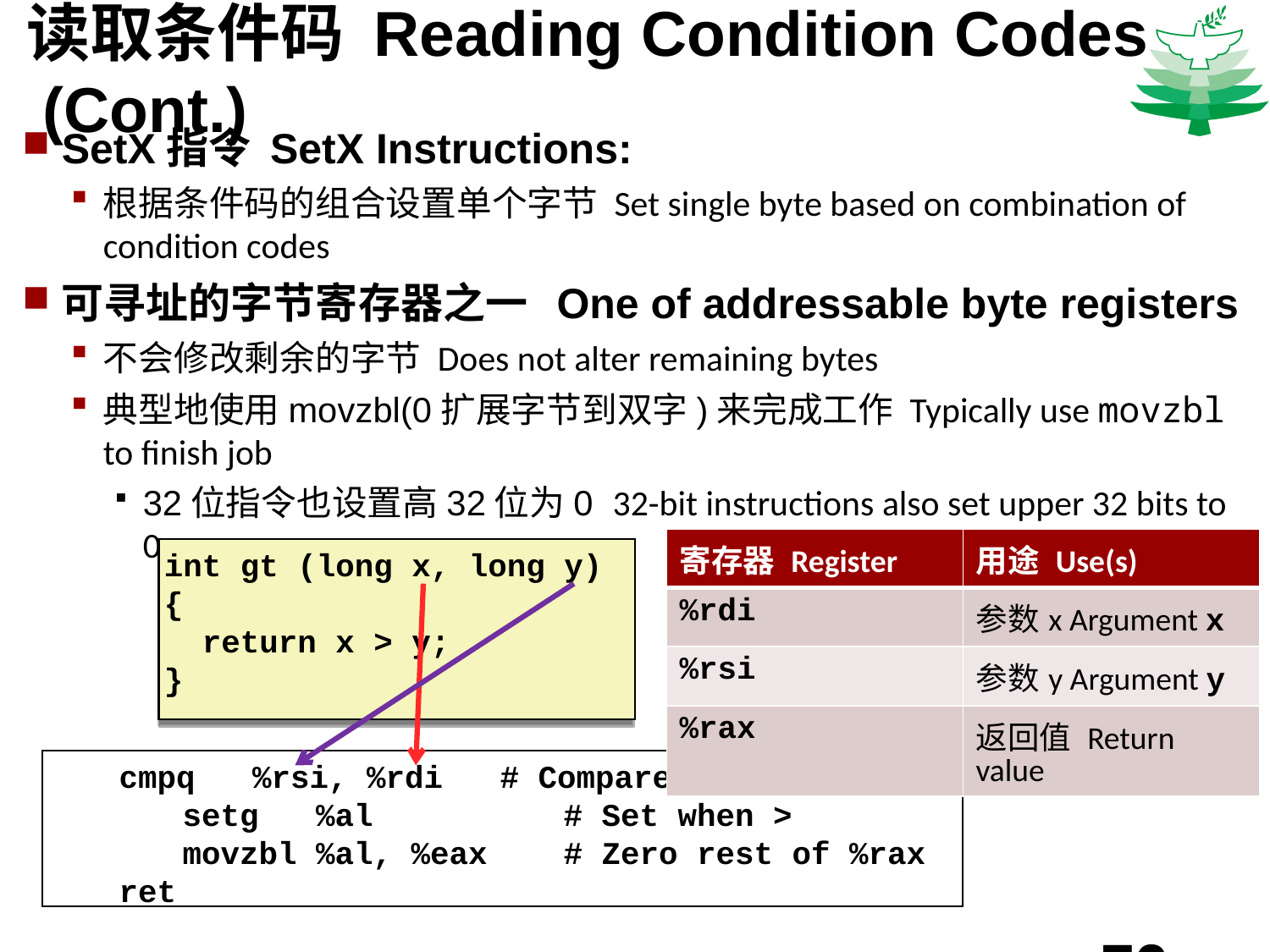

Carnegie Mellon
# 读取条件码 Reading Condition Codes (Cont.)
SetX指令 SetX Instructions:
根据条件码的组合设置单个字节 Set single byte based on combination of condition codes
可寻址的字节寄存器之一  One of addressable byte registers
不会修改剩余的字节 Does not alter remaining bytes
典型地使用movzbl(0扩展字节到双字)来完成工作 Typically use movzbl to finish job
32位指令也设置高32位为0  32-bit instructions also set upper 32 bits to 0
| 寄存器 Register | 用途 Use(s) |
| --- | --- |
| %rdi | 参数x Argument x |
| %rsi | 参数y Argument y |
| %rax | 返回值 Return value |
int gt (long x, long y)
{
  return x > y;
}
 	cmpq   %rsi, %rdi   # Compare x:y
	setg   %al          # Set when >
	movzbl %al, %eax    # Zero rest of %rax
	ret